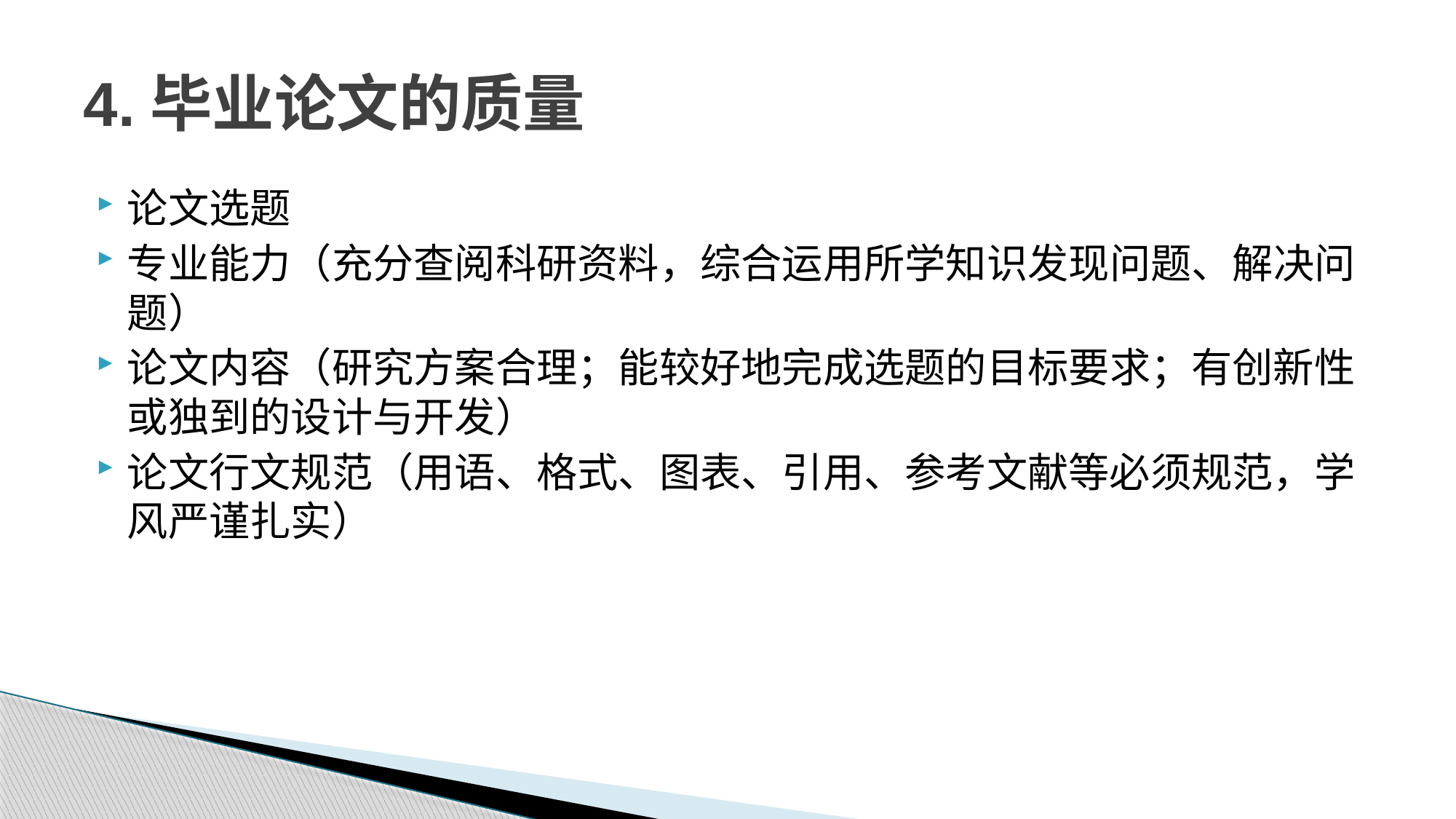

# 4.毕业论文的质量
论文选题
专业能力（充分查阅科研资料，综合运用所学知识发现问题、解决问题）
论文内容（研究方案合理；能较好地完成选题的目标要求；有创新性或独到的设计与开发）
论文行文规范（用语、格式、图表、引用、参考文献等必须规范，学风严谨扎实）